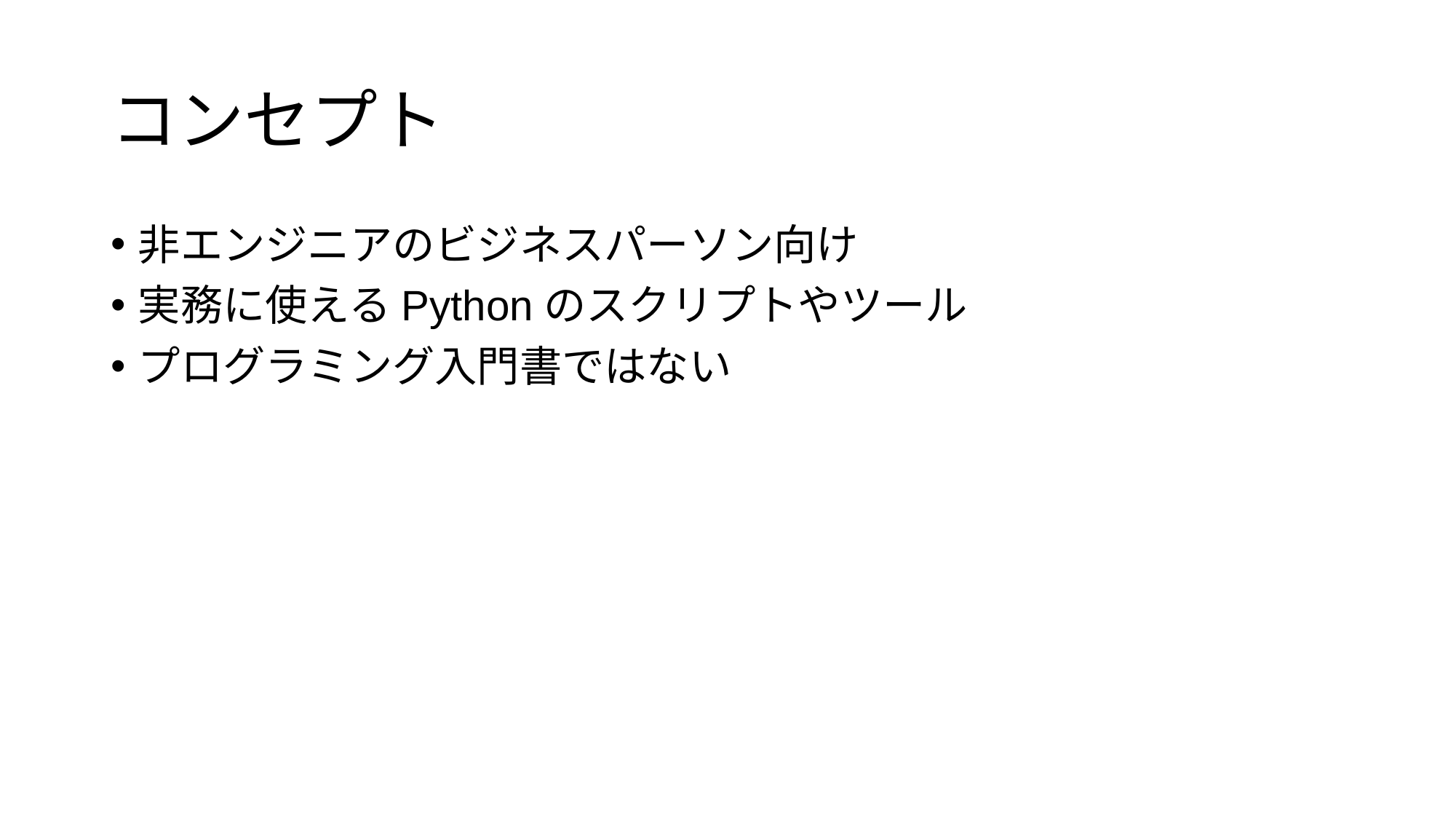

# コンセプト
非エンジニアのビジネスパーソン向け
実務に使えるPythonのスクリプトやツール
プログラミング入門書ではない